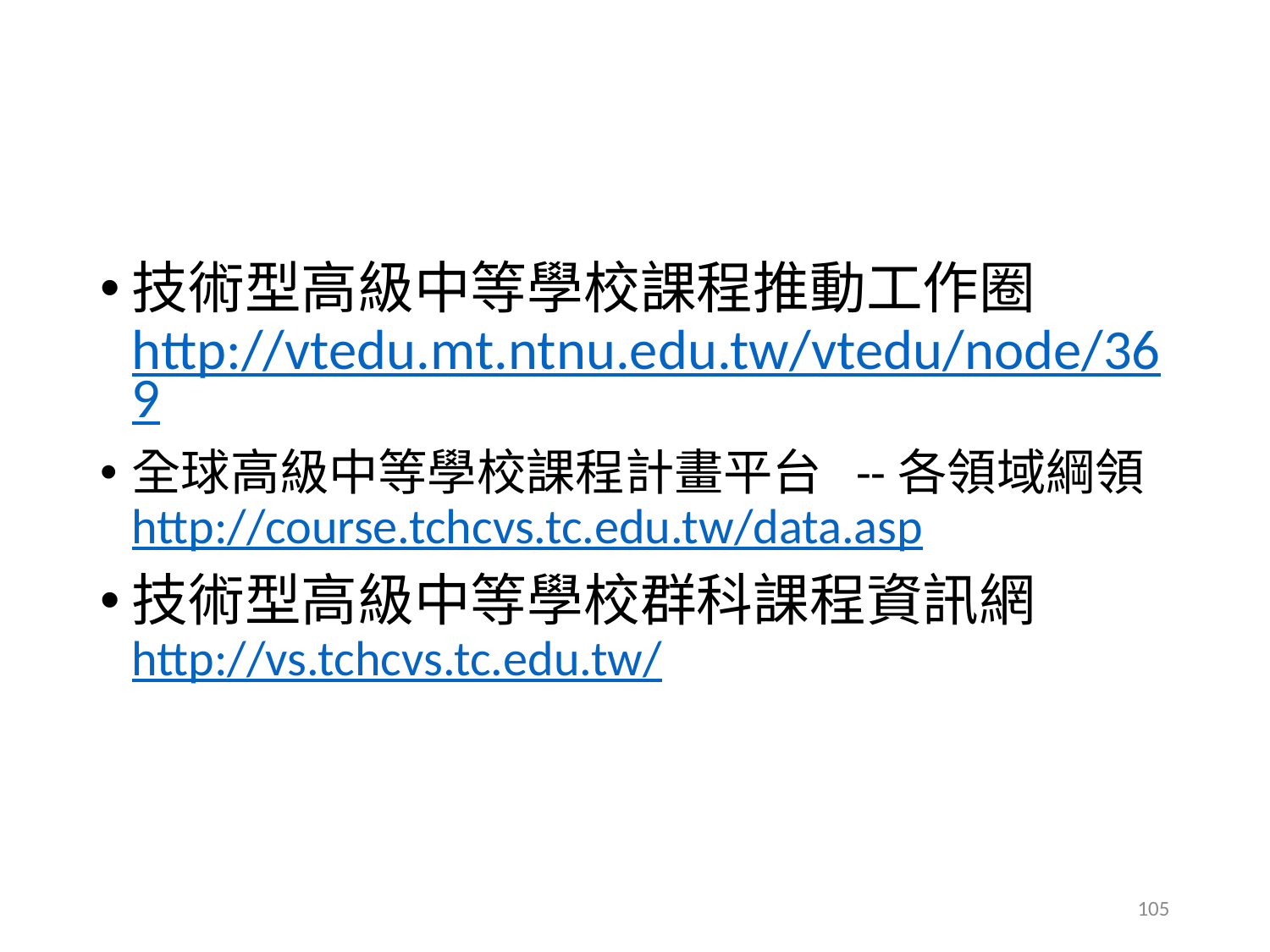

#
技術型高級中等學校課程推動工作圈http://vtedu.mt.ntnu.edu.tw/vtedu/node/369
全球高級中等學校課程計畫平台  --各領域綱領   http://course.tchcvs.tc.edu.tw/data.asp
技術型高級中等學校群科課程資訊網  http://vs.tchcvs.tc.edu.tw/

105